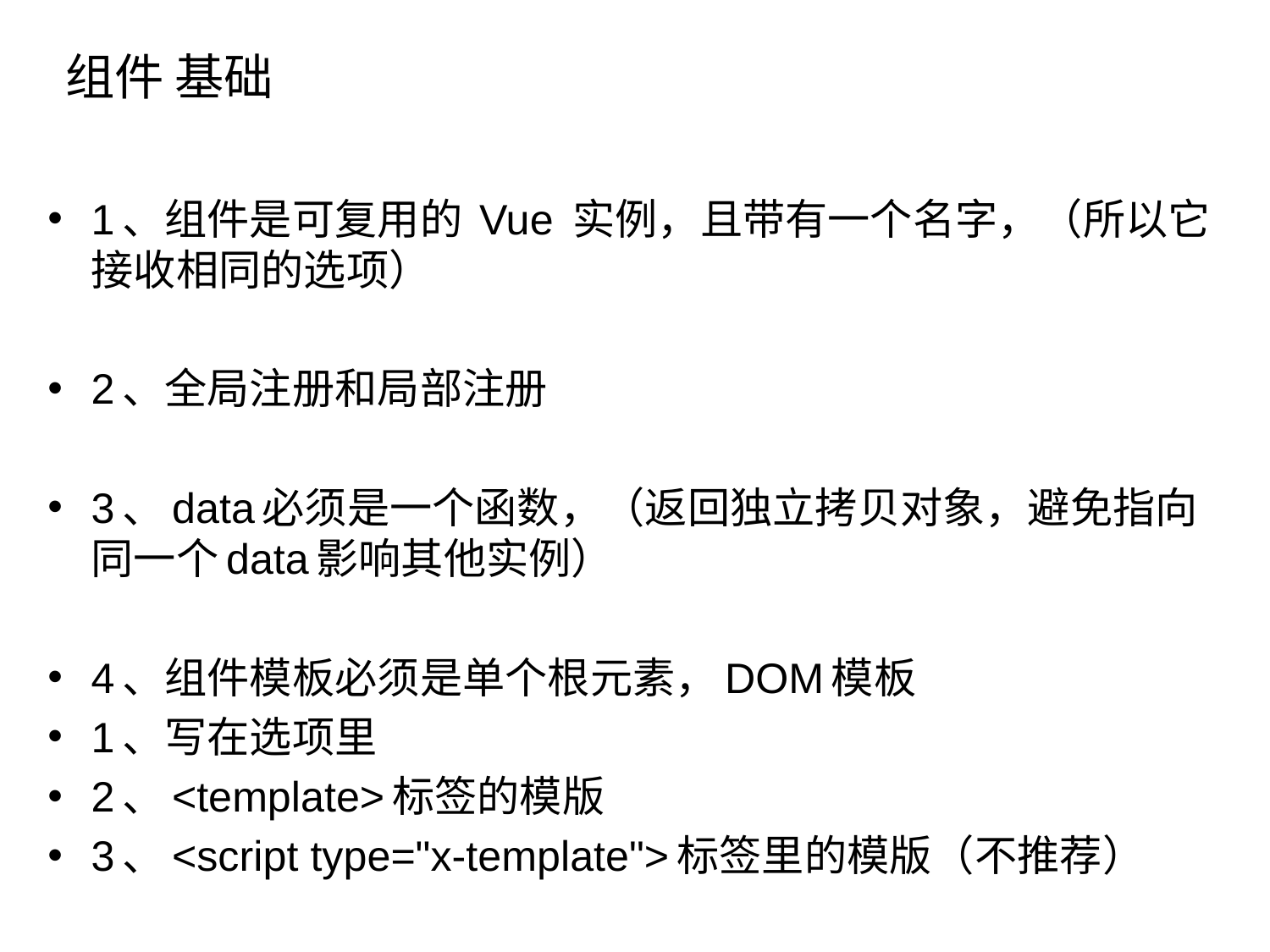

组件 基础

1、组件是可复用的 Vue 实例，且带有一个名字，（所以它接收相同的选项）

2、全局注册和局部注册

3、data必须是一个函数，（返回独立拷贝对象，避免指向同一个data影响其他实例）

4、组件模板必须是单个根元素，DOM模板
	1、写在选项里
	2、<template>标签的模版
	3、<script type="x-template">标签里的模版（不推荐）